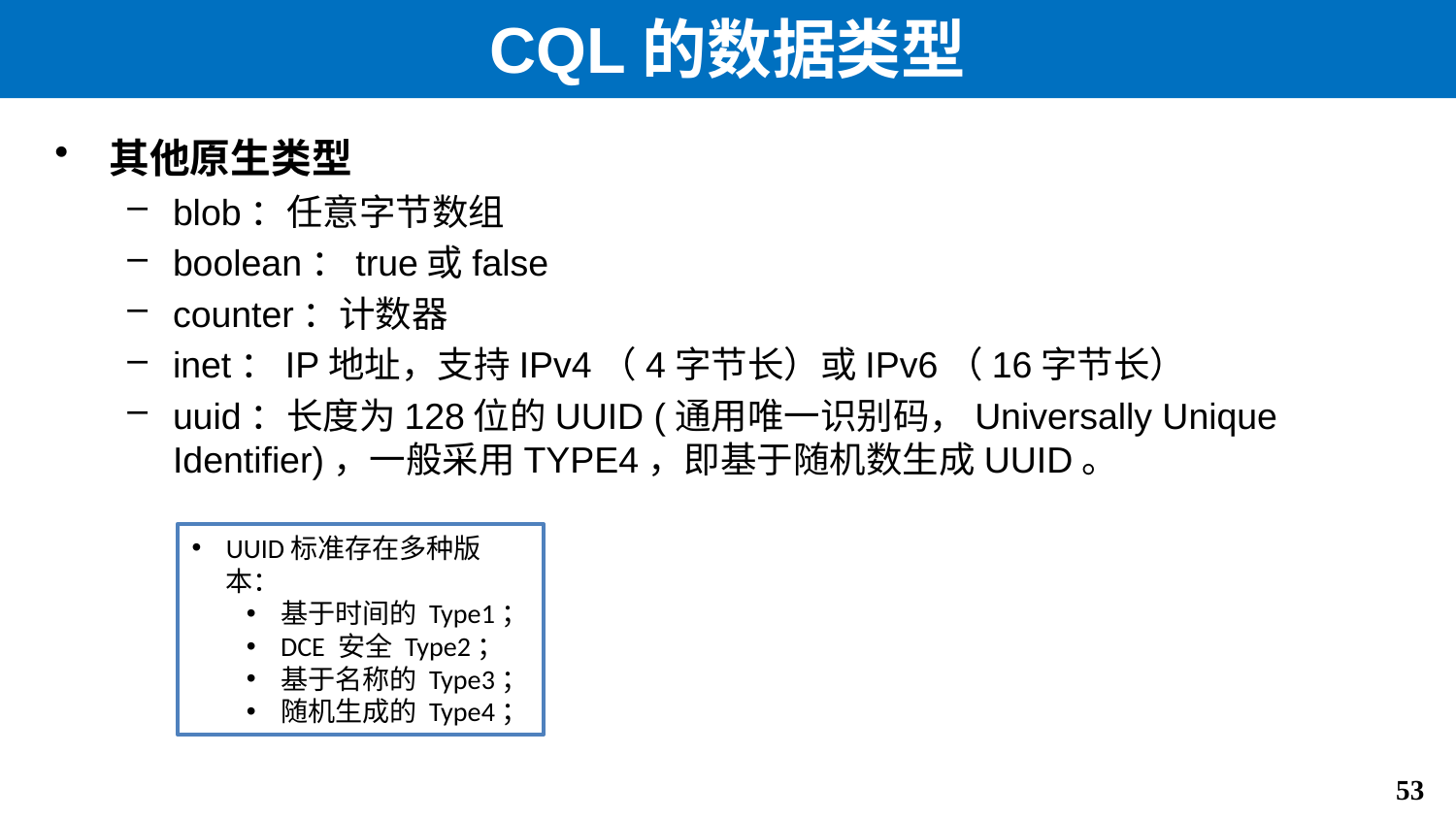

# CQL的数据类型
其他原生类型
blob：任意字节数组
boolean：true或false
counter：计数器
inet：IP地址，支持IPv4（4字节长）或IPv6（16字节长）
uuid：长度为128位的UUID (通用唯一识别码，Universally Unique Identifier)，一般采用TYPE4，即基于随机数生成UUID。

UUID标准存在多种版本：
基于时间的 Type1；
DCE 安全 Type2；
基于名称的 Type3；
随机生成的 Type4；